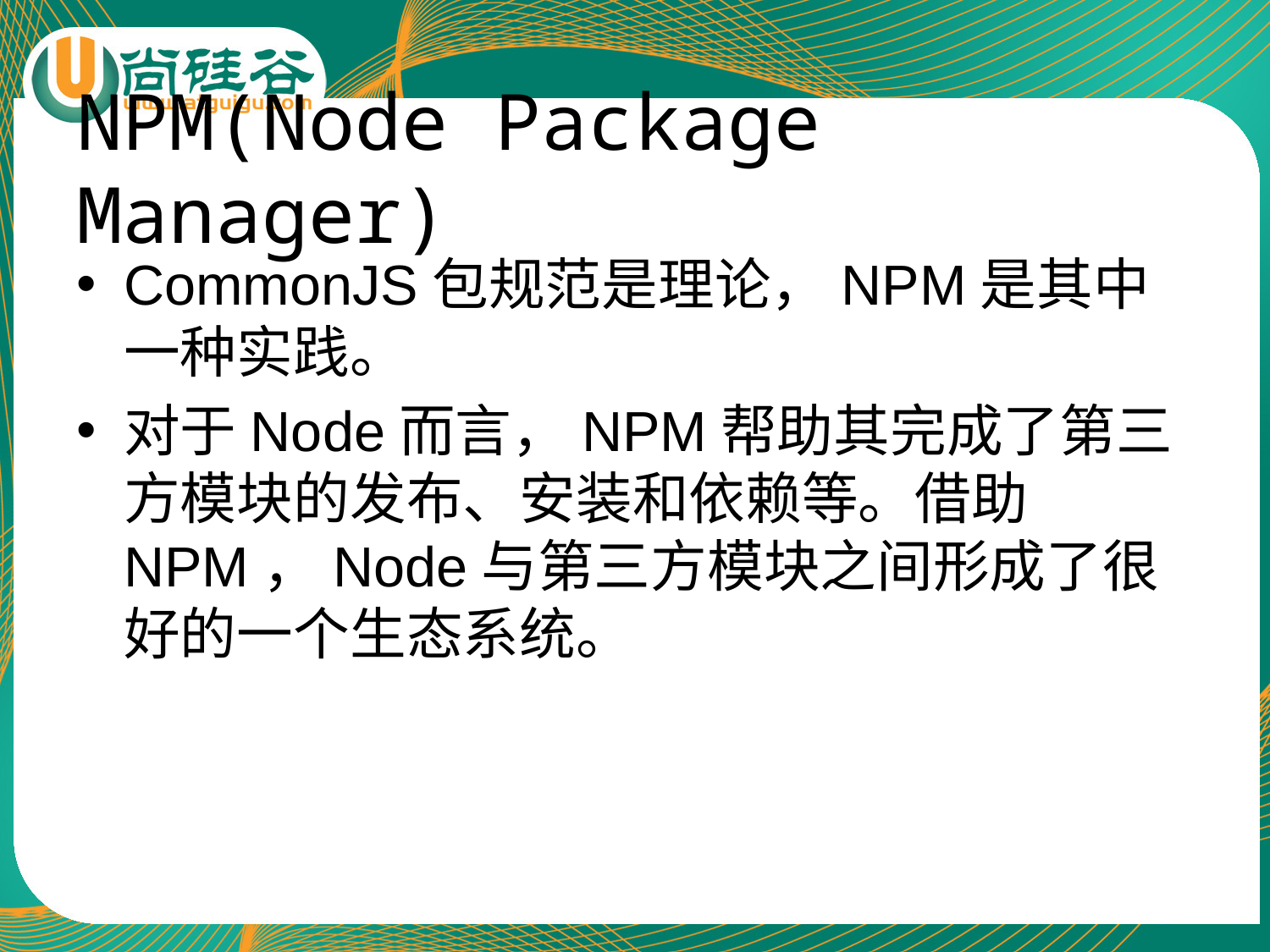

# NPM(Node Package Manager)
CommonJS包规范是理论，NPM是其中一种实践。
对于Node而言，NPM帮助其完成了第三方模块的发布、安装和依赖等。借助NPM，Node与第三方模块之间形成了很好的一个生态系统。